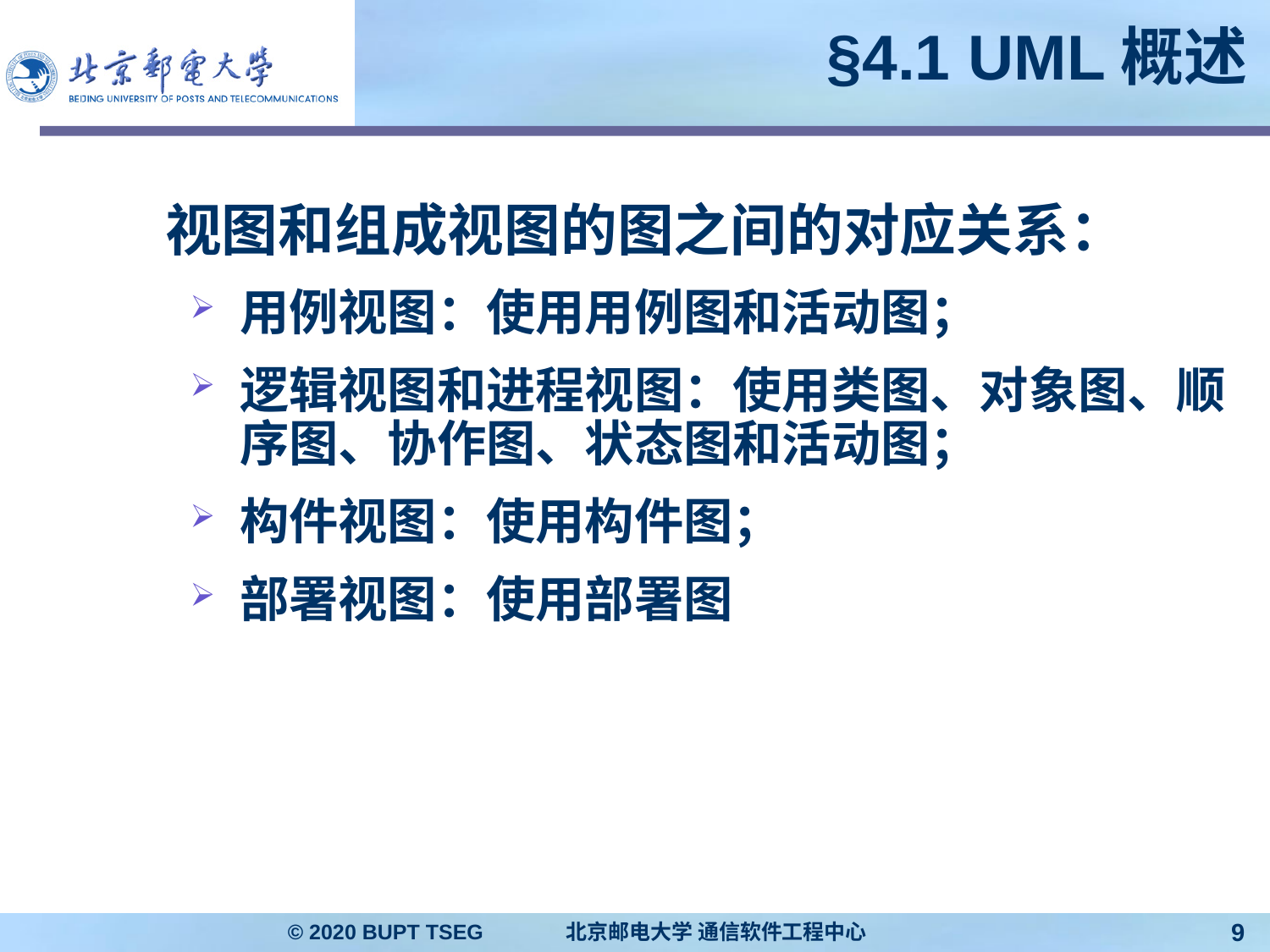

# §4.1 UML概述
	视图和组成视图的图之间的对应关系：
用例视图：使用用例图和活动图；
逻辑视图和进程视图：使用类图、对象图、顺序图、协作图、状态图和活动图；
构件视图：使用构件图；
部署视图：使用部署图
© 2020 BUPT TSEG             北京邮电大学 通信软件工程中心